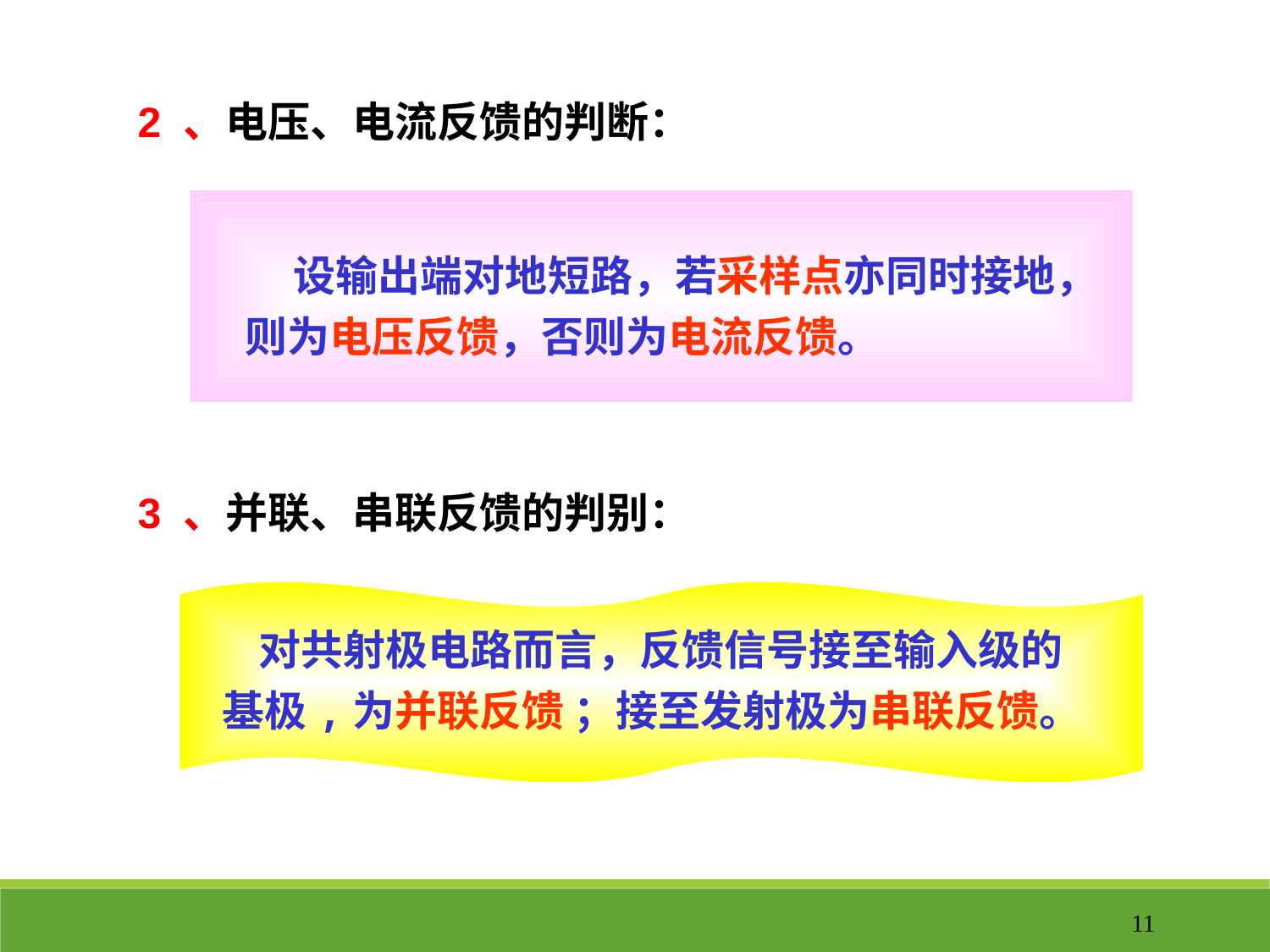

2 、电压、电流反馈的判断：

    设输出端对地短路，若采样点亦同时接地，则为电压反馈，否则为电流反馈。
3 、并联、串联反馈的判别：

    对共射极电路而言，反馈信号接至输入级的基极,为并联反馈 ；接至发射极为串联反馈。
11